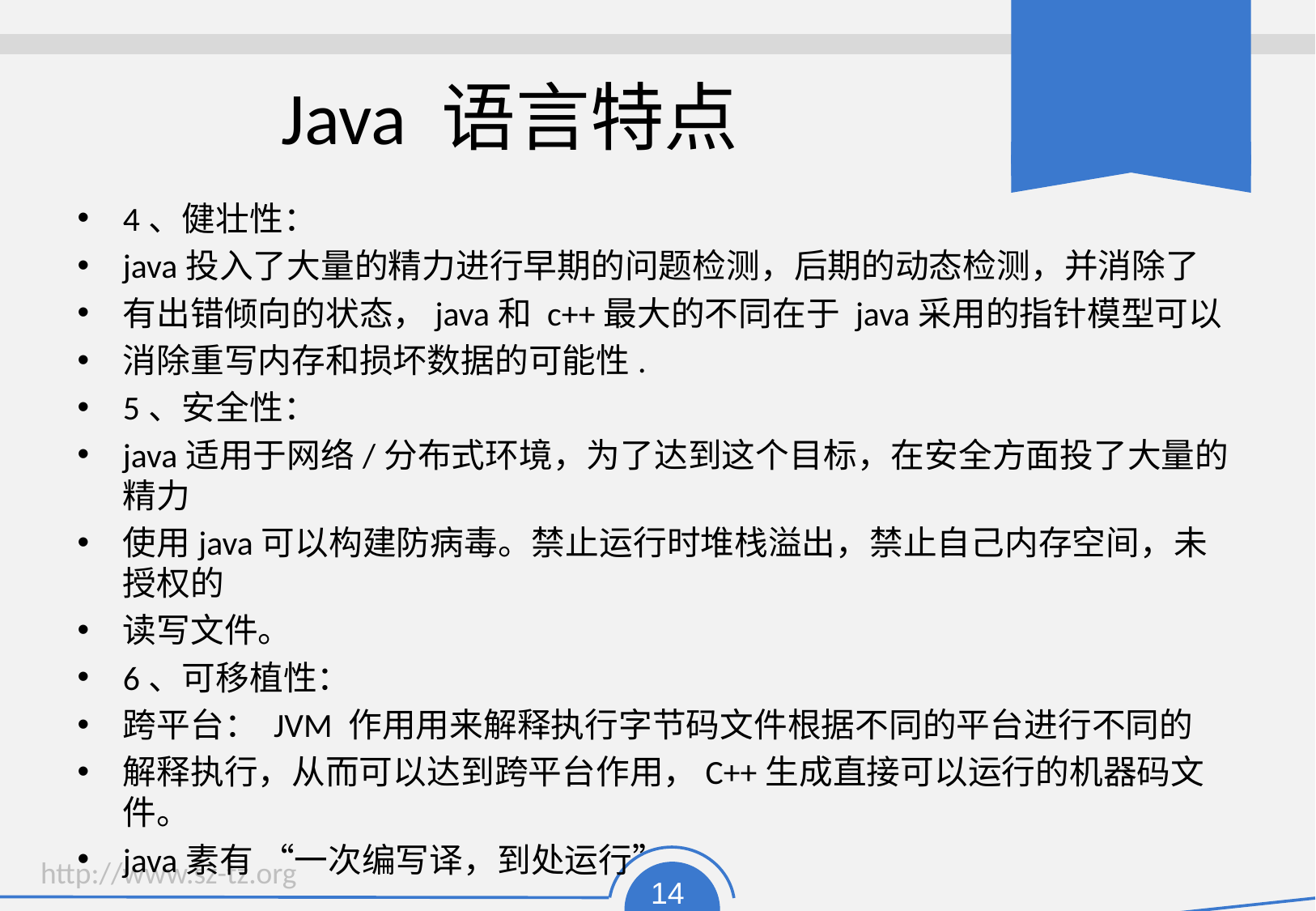

# Java 语言特点
4、健壮性：
java投入了大量的精力进行早期的问题检测，后期的动态检测，并消除了
有出错倾向的状态，java和 c++最大的不同在于 java采用的指针模型可以
消除重写内存和损坏数据的可能性.
5、安全性：
java适用于网络/分布式环境，为了达到这个目标，在安全方面投了大量的精力
使用java可以构建防病毒。禁止运行时堆栈溢出，禁止自己内存空间，未授权的
读写文件。
6、可移植性：
跨平台： JVM 作用用来解释执行字节码文件根据不同的平台进行不同的
解释执行，从而可以达到跨平台作用，C++生成直接可以运行的机器码文件。
java素有 “一次编写译，到处运行”